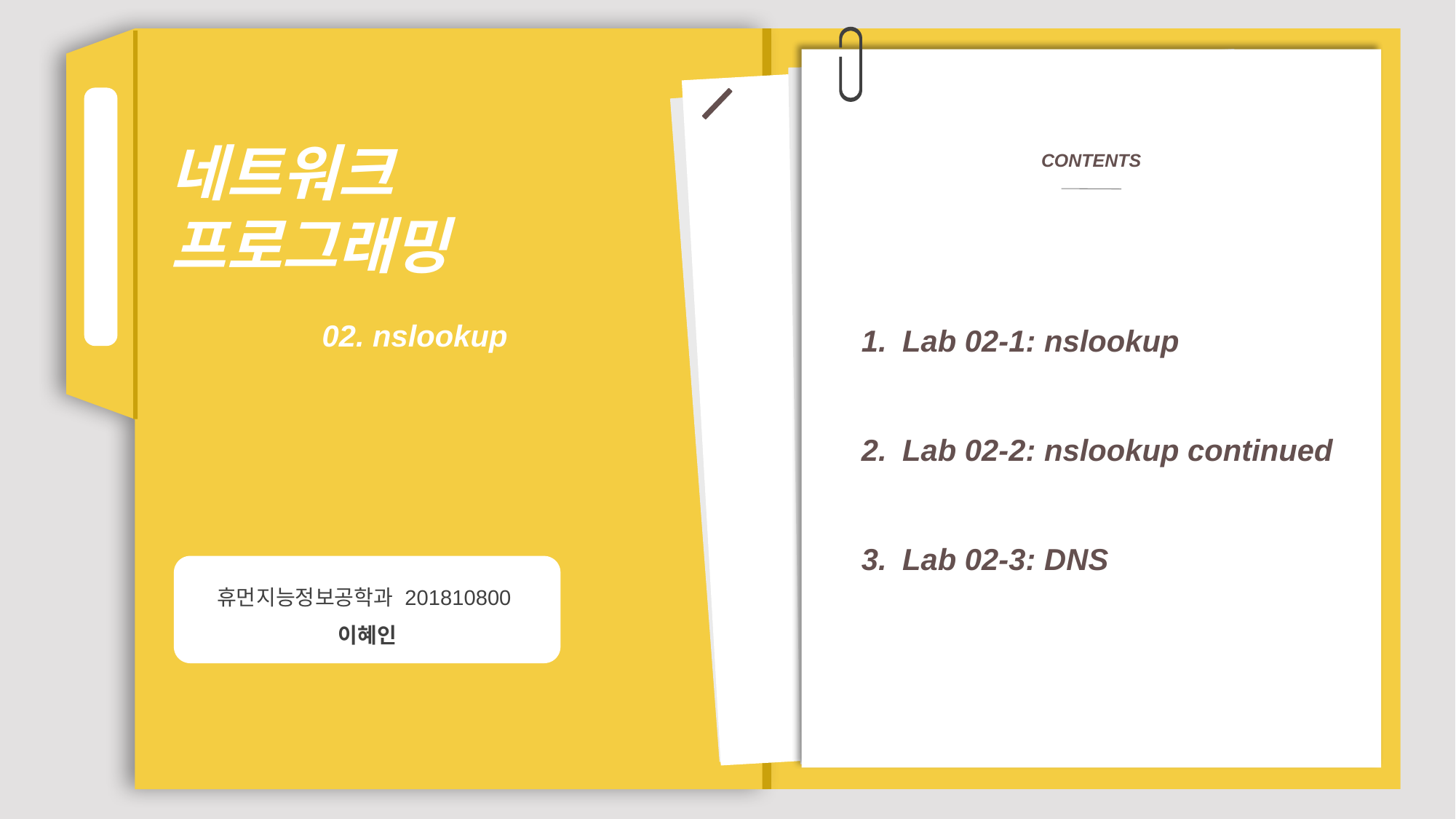

네트워크
프로그래밍

02. nslookup
CONTENTS

Lab 02-1: nslookup
Lab 02-2: nslookup continued
Lab 02-3: DNS
휴먼지능정보공학과 201810800
이혜인